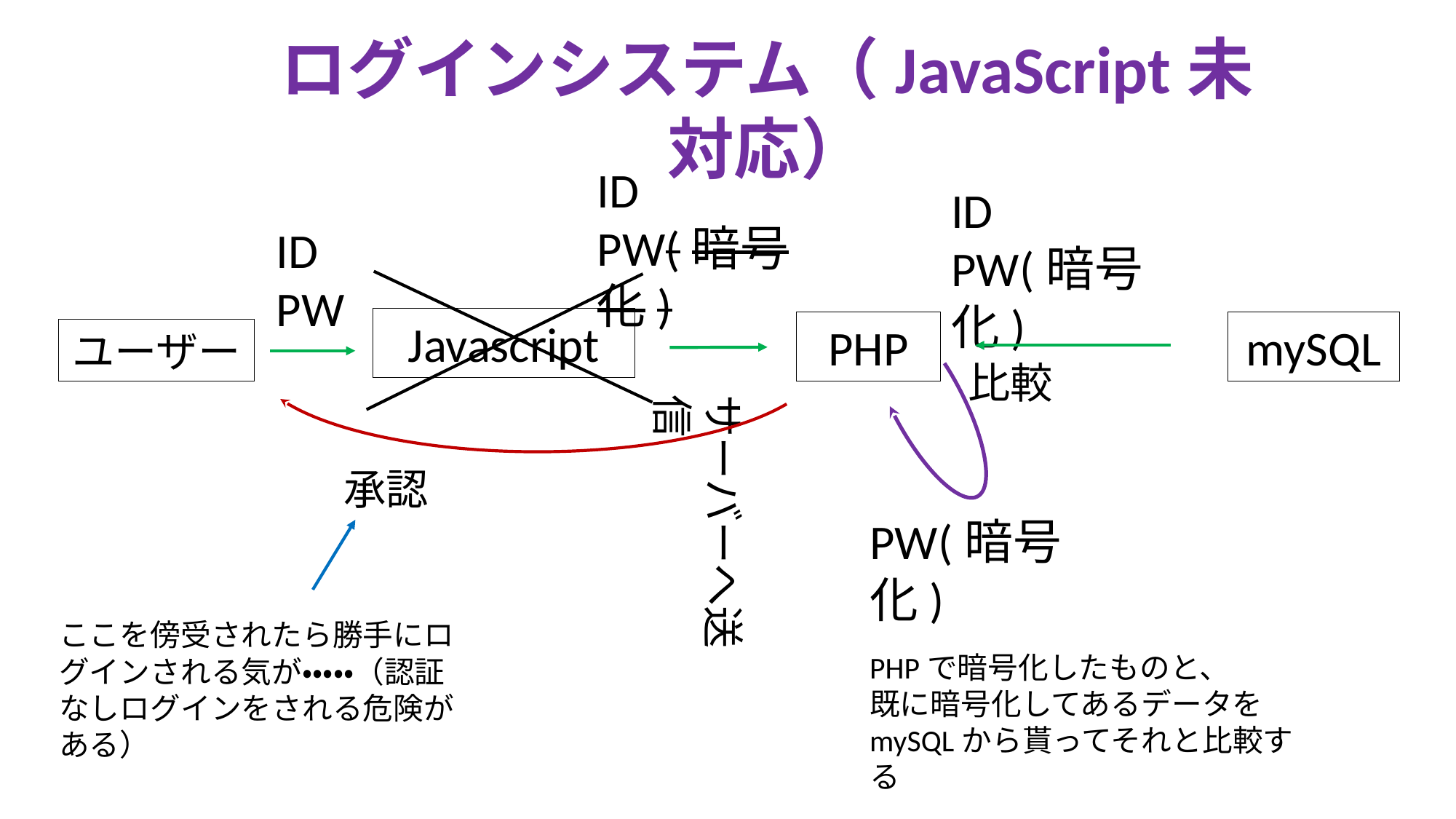

ログインシステム（JavaScript未対応）
ID
PW(暗号化)
ID
PW(暗号化)
ID
PW

Javascript
PHP
mySQL
ユーザー
比較

サーバーへ送信
承認
PW(暗号化)
ここを傍受されたら勝手にログインされる気が・・・・・（認証なしログインをされる危険がある）
PHPで暗号化したものと、
既に暗号化してあるデータをmySQLから貰ってそれと比較する